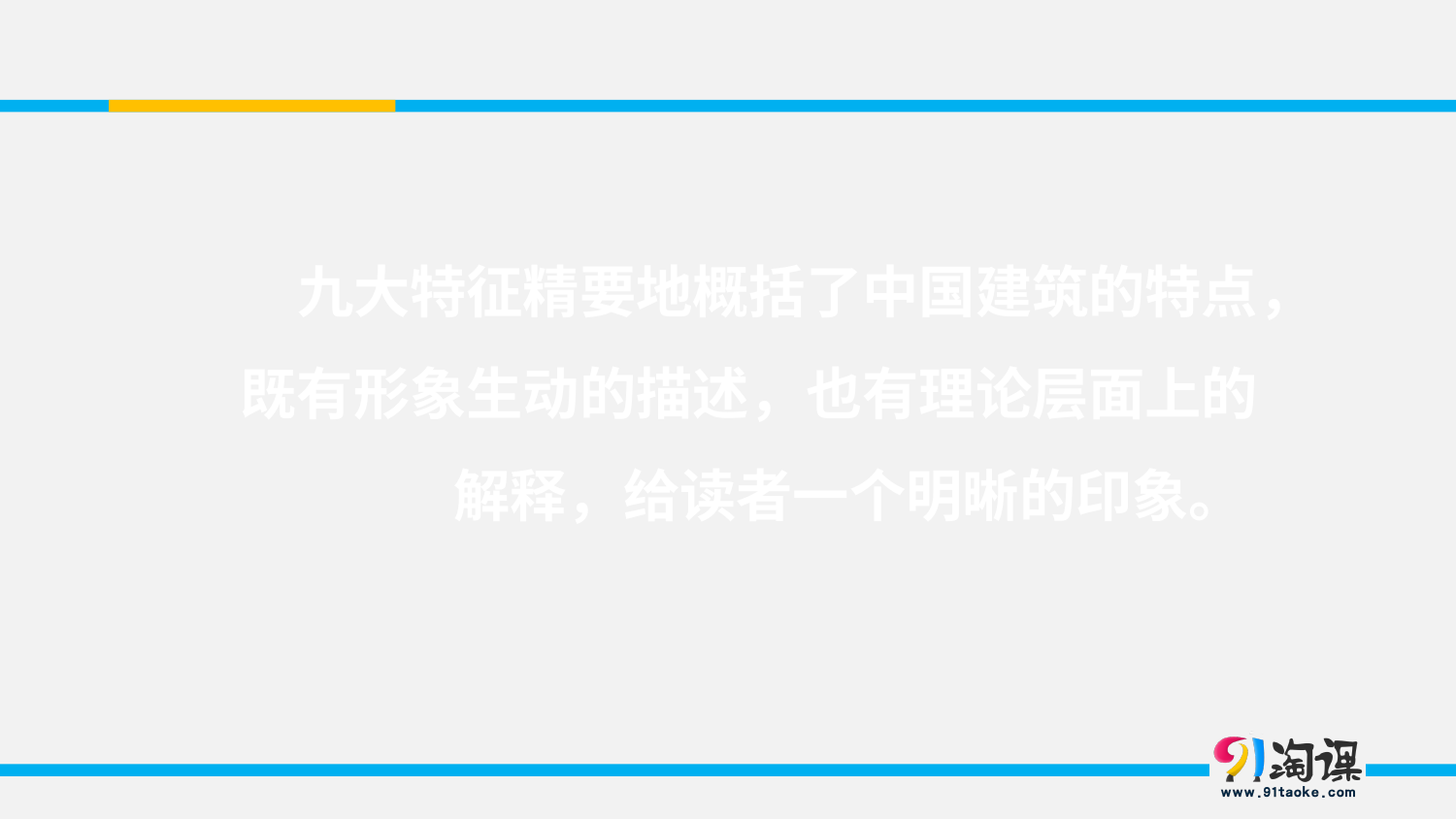

九大特征精要地概括了中国建筑的特点，既有形象生动的描述，也有理论层面上的解释，给读者一个明晰的印象。